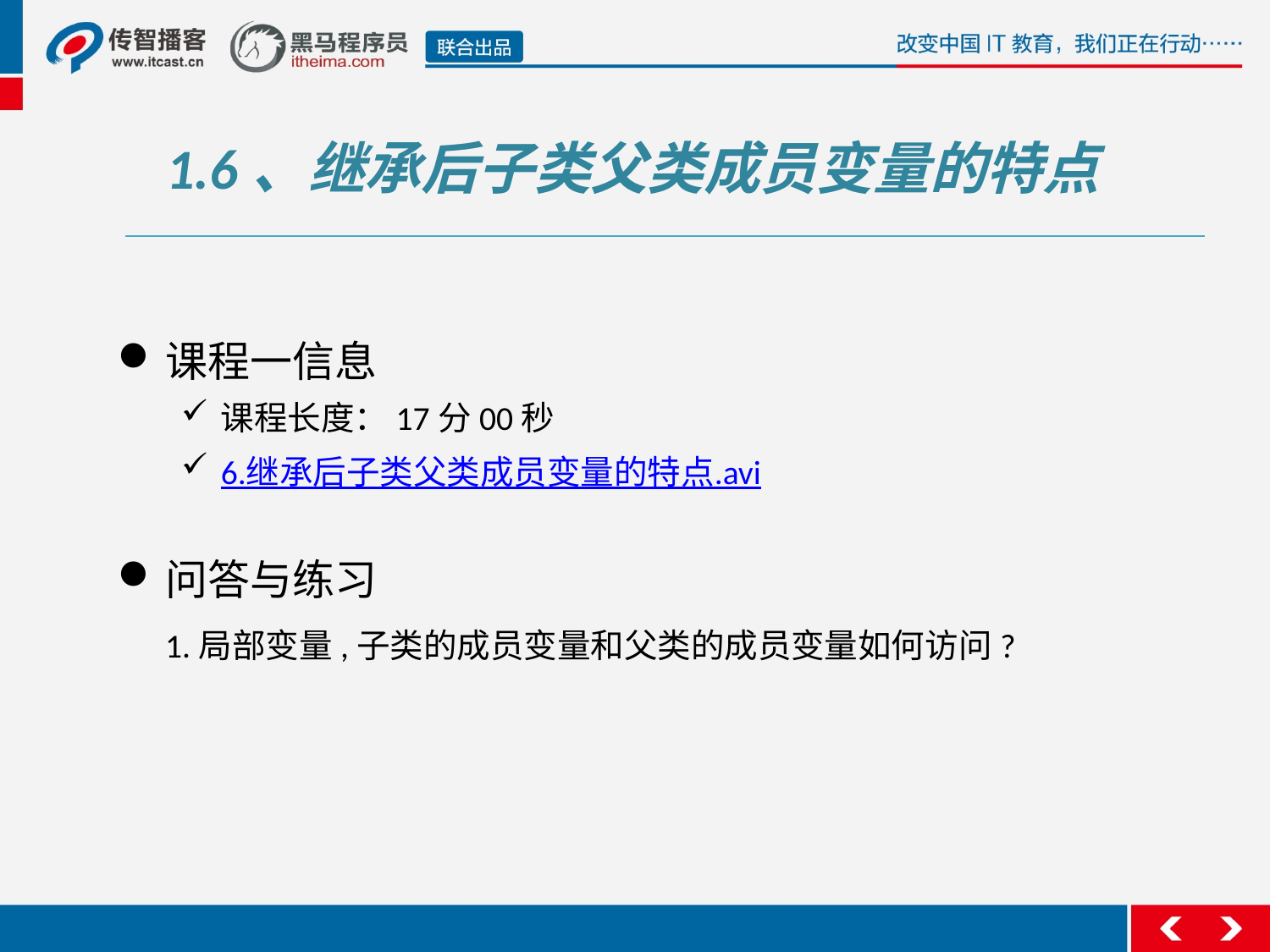

1.6、继承后子类父类成员变量的特点

课程一信息
课程长度：17分00秒
6.继承后子类父类成员变量的特点.avi

问答与练习
     1.局部变量,子类的成员变量和父类的成员变量如何访问?